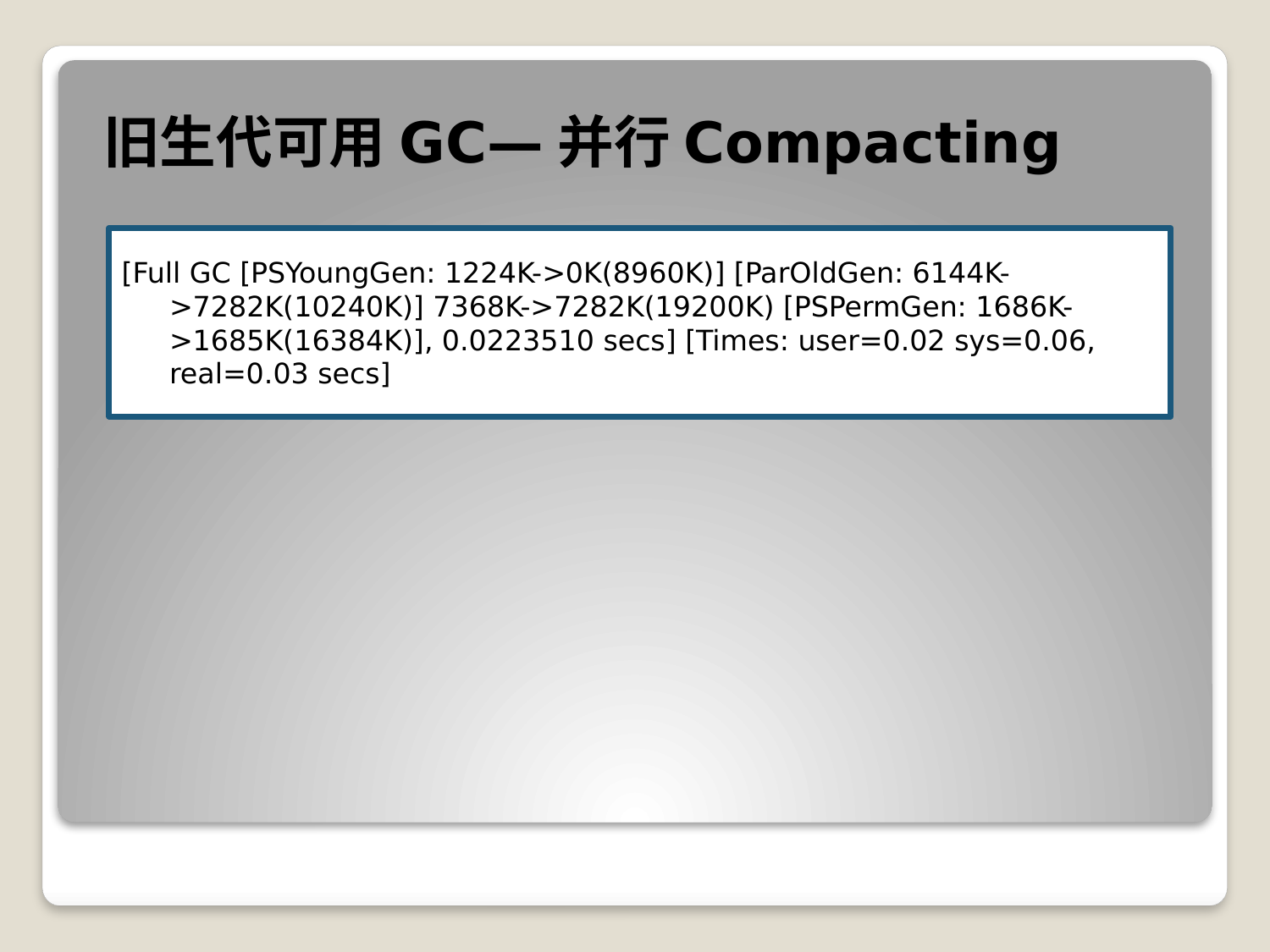

旧生代可用GC—并行Compacting
[Full GC [PSYoungGen: 1224K->0K(8960K)] [ParOldGen: 6144K->7282K(10240K)] 7368K->7282K(19200K) [PSPermGen: 1686K->1685K(16384K)], 0.0223510 secs] [Times: user=0.02 sys=0.06, real=0.03 secs]